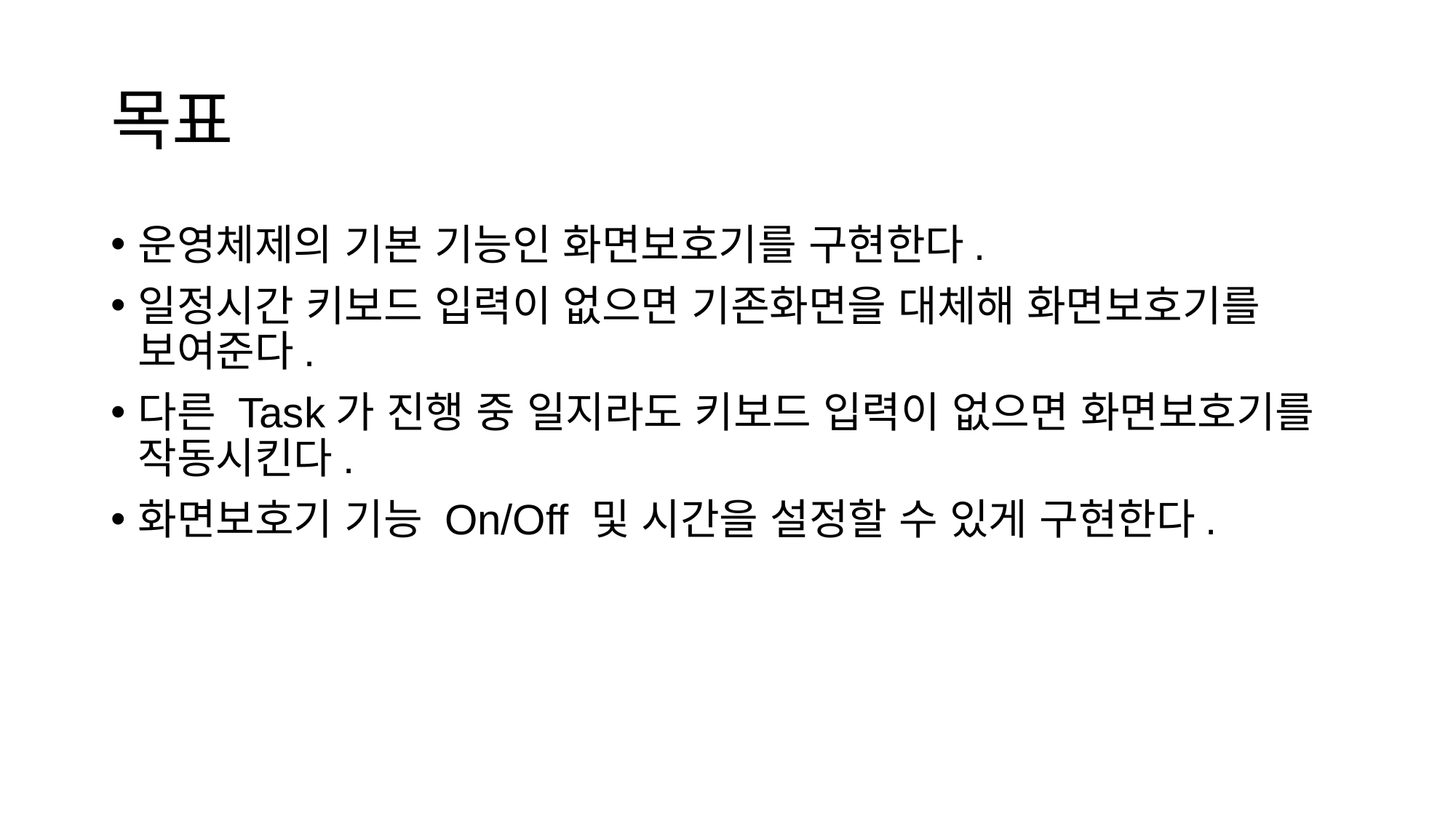

# 목표
운영체제의 기본 기능인 화면보호기를 구현한다.
일정시간 키보드 입력이 없으면 기존화면을 대체해 화면보호기를 보여준다.
다른 Task가 진행 중 일지라도 키보드 입력이 없으면 화면보호기를 작동시킨다.
화면보호기 기능 On/Off 및 시간을 설정할 수 있게 구현한다.